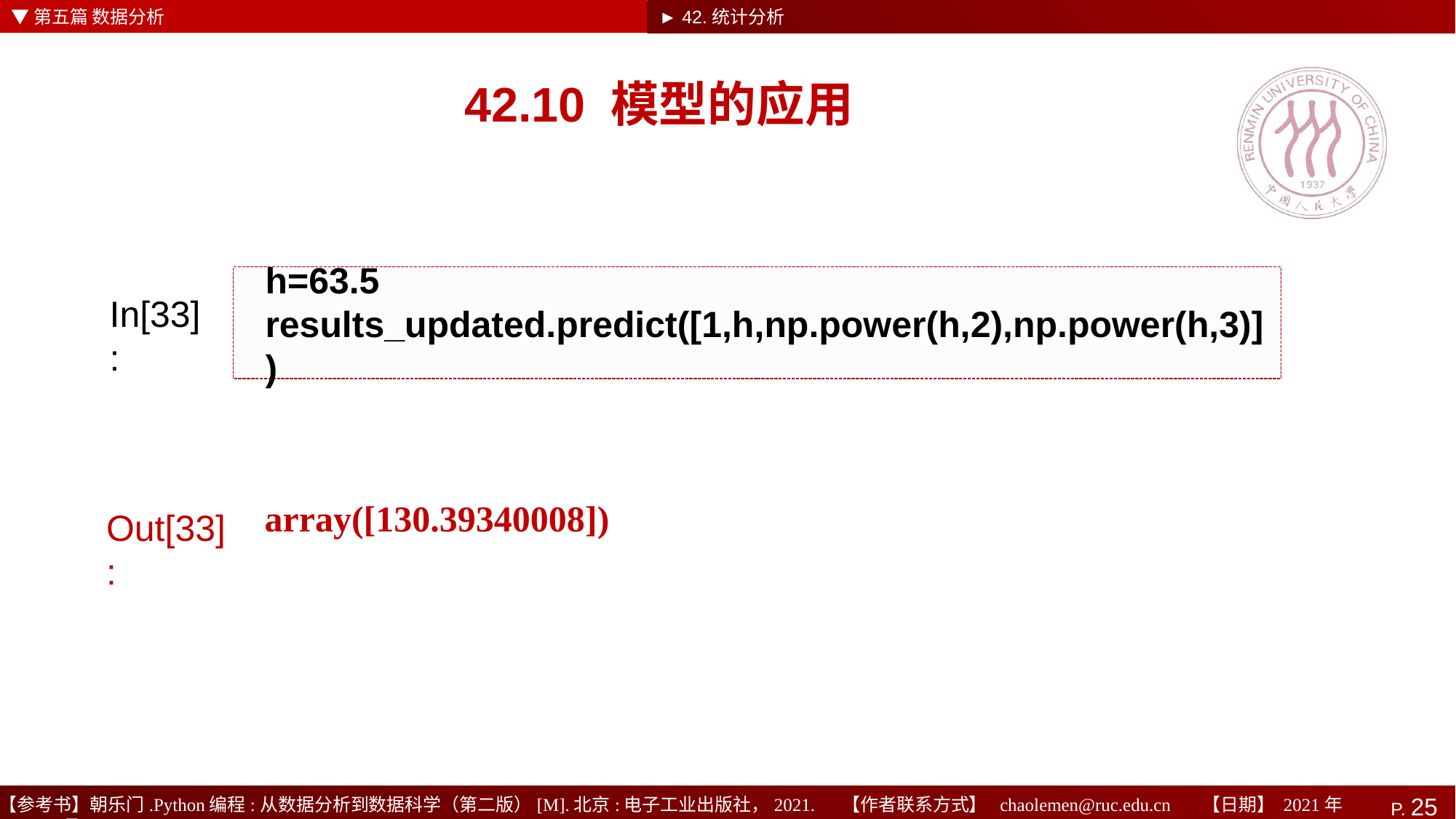

▼第五篇 数据分析
► 42.统计分析
# 42.10 模型的应用
h=63.5
results_updated.predict([1,h,np.power(h,2),np.power(h,3)])
In[33]:
Out[33]:
array([130.39340008])